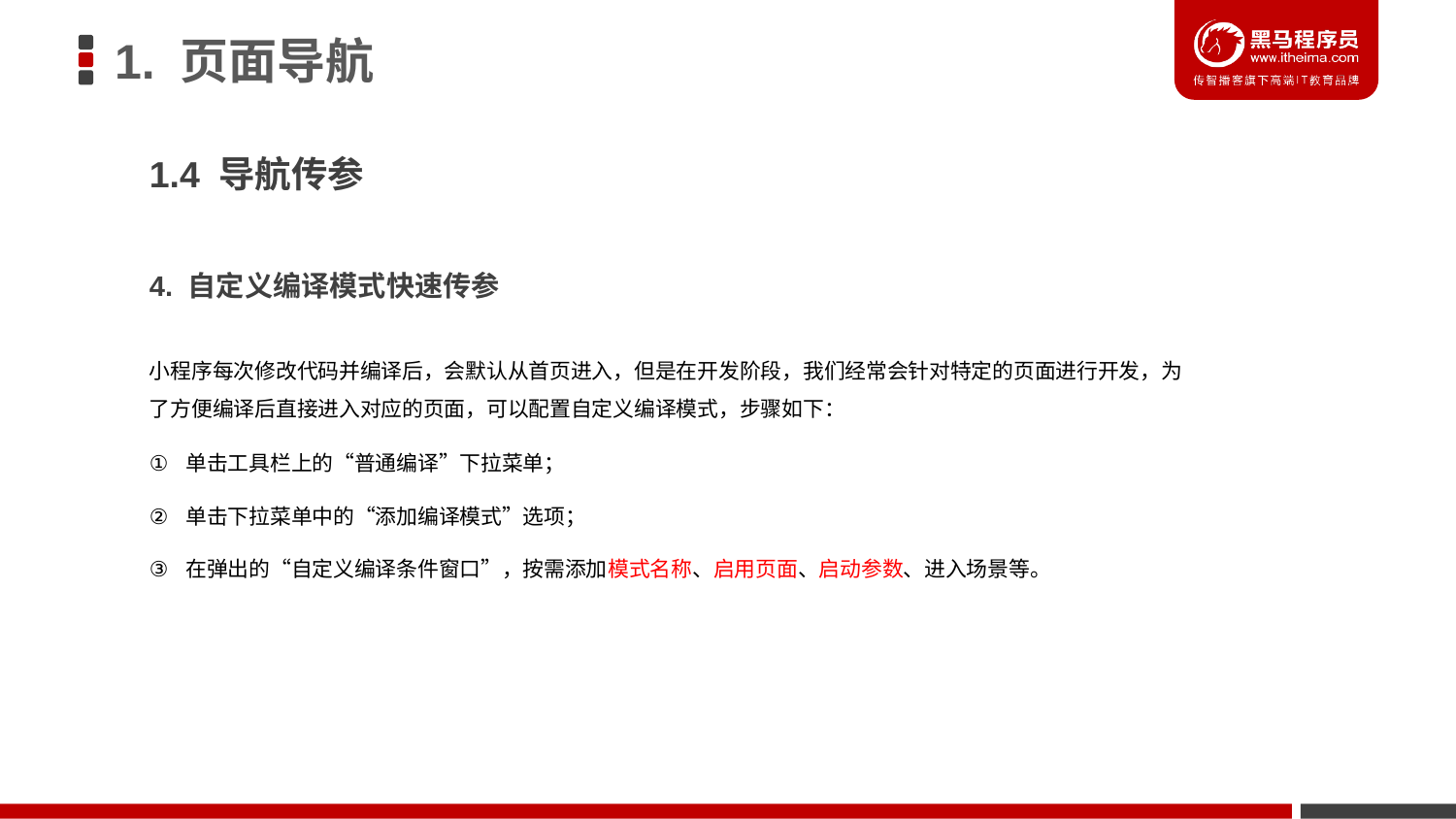

# 1. 页面导航
1.4 导航传参
4. 自定义编译模式快速传参
小程序每次修改代码并编译后，会默认从首页进入，但是在开发阶段，我们经常会针对特定的页面进行开发，为了方便编译后直接进入对应的页面，可以配置自定义编译模式，步骤如下：
单击工具栏上的“普通编译”下拉菜单；
单击下拉菜单中的“添加编译模式”选项；
在弹出的“自定义编译条件窗口”，按需添加模式名称、启用页面、启动参数、进入场景等。